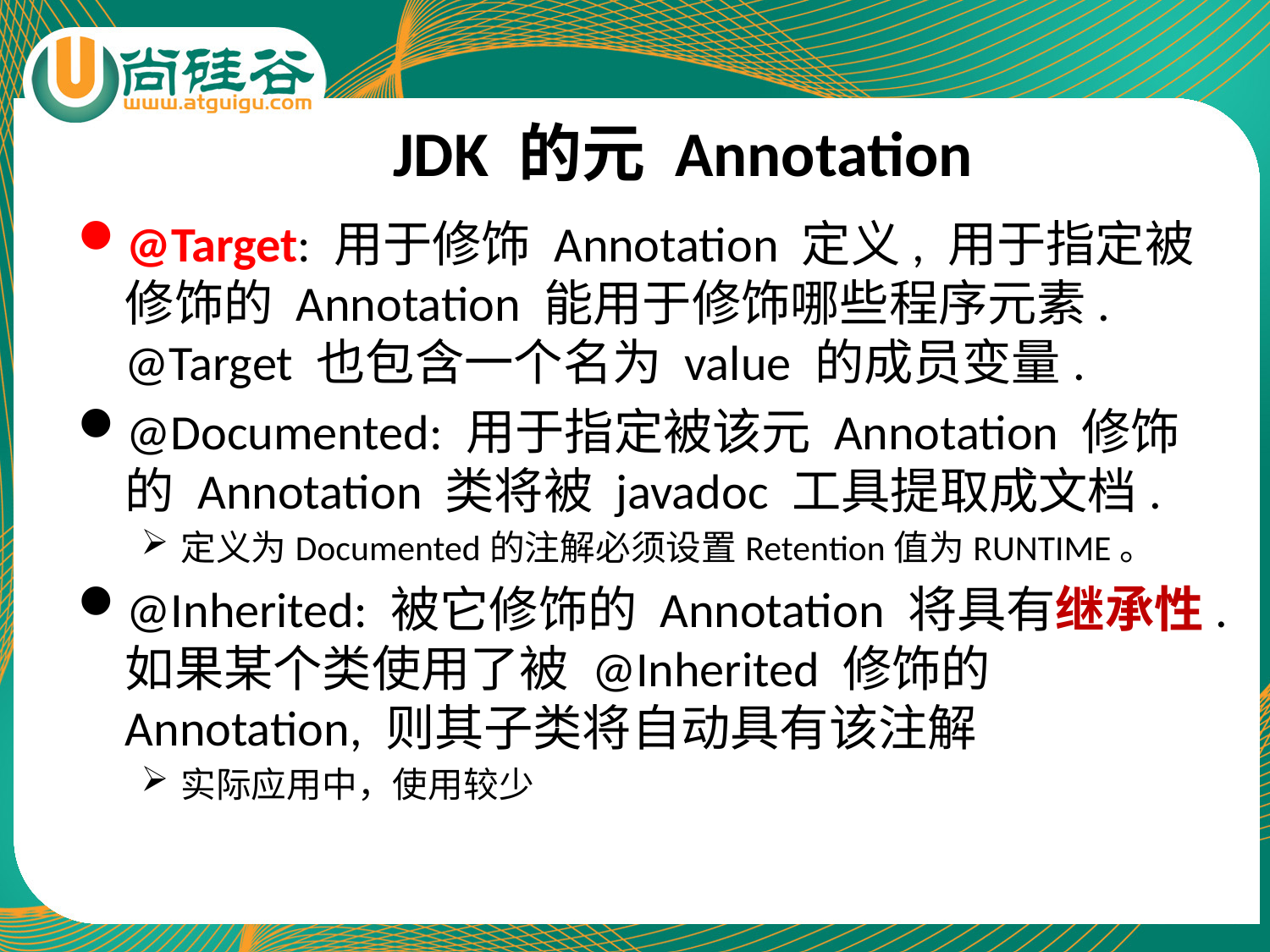

# JDK 的元 Annotation
@Target: 用于修饰 Annotation 定义, 用于指定被修饰的 Annotation 能用于修饰哪些程序元素. @Target 也包含一个名为 value 的成员变量.
@Documented: 用于指定被该元 Annotation 修饰的 Annotation 类将被 javadoc 工具提取成文档.
定义为Documented的注解必须设置Retention值为RUNTIME。
@Inherited: 被它修饰的 Annotation 将具有继承性.如果某个类使用了被 @Inherited 修饰的 Annotation, 则其子类将自动具有该注解
实际应用中，使用较少